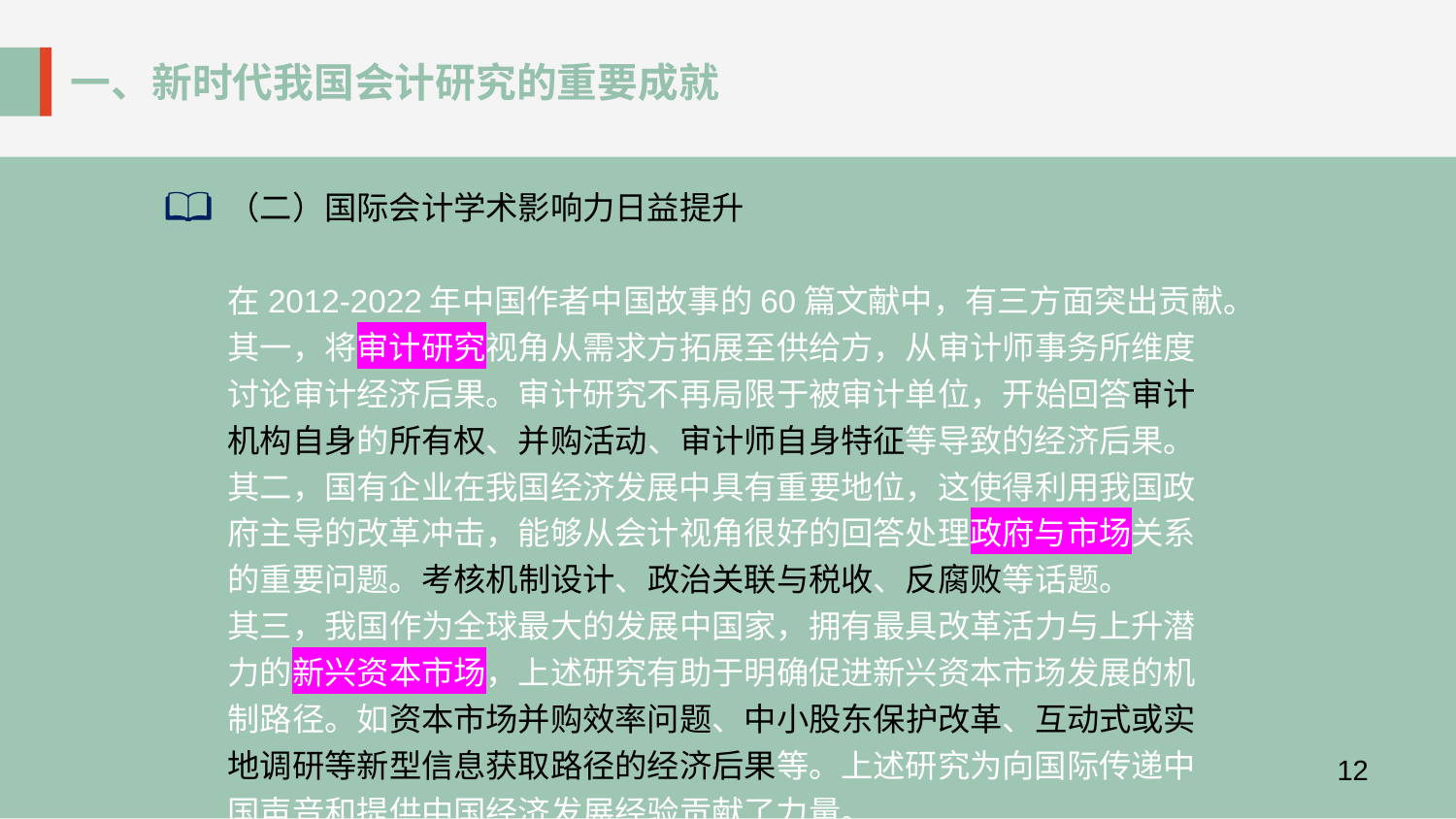

一、新时代我国会计研究的重要成就

（二）国际会计学术影响力日益提升

在2012-2022年中国作者中国故事的60篇文献中，有三方面突出贡献。
其一，将审计研究视角从需求方拓展至供给方，从审计师事务所维度讨论审计经济后果。审计研究不再局限于被审计单位，开始回答审计机构自身的所有权、并购活动、审计师自身特征等导致的经济后果。
其二，国有企业在我国经济发展中具有重要地位，这使得利用我国政府主导的改革冲击，能够从会计视角很好的回答处理政府与市场关系的重要问题。考核机制设计、政治关联与税收、反腐败等话题。
其三，我国作为全球最大的发展中国家，拥有最具改革活力与上升潜力的新兴资本市场，上述研究有助于明确促进新兴资本市场发展的机制路径。如资本市场并购效率问题、中小股东保护改革、互动式或实地调研等新型信息获取路径的经济后果等。上述研究为向国际传递中国声音和提供中国经济发展经验贡献了力量。

12